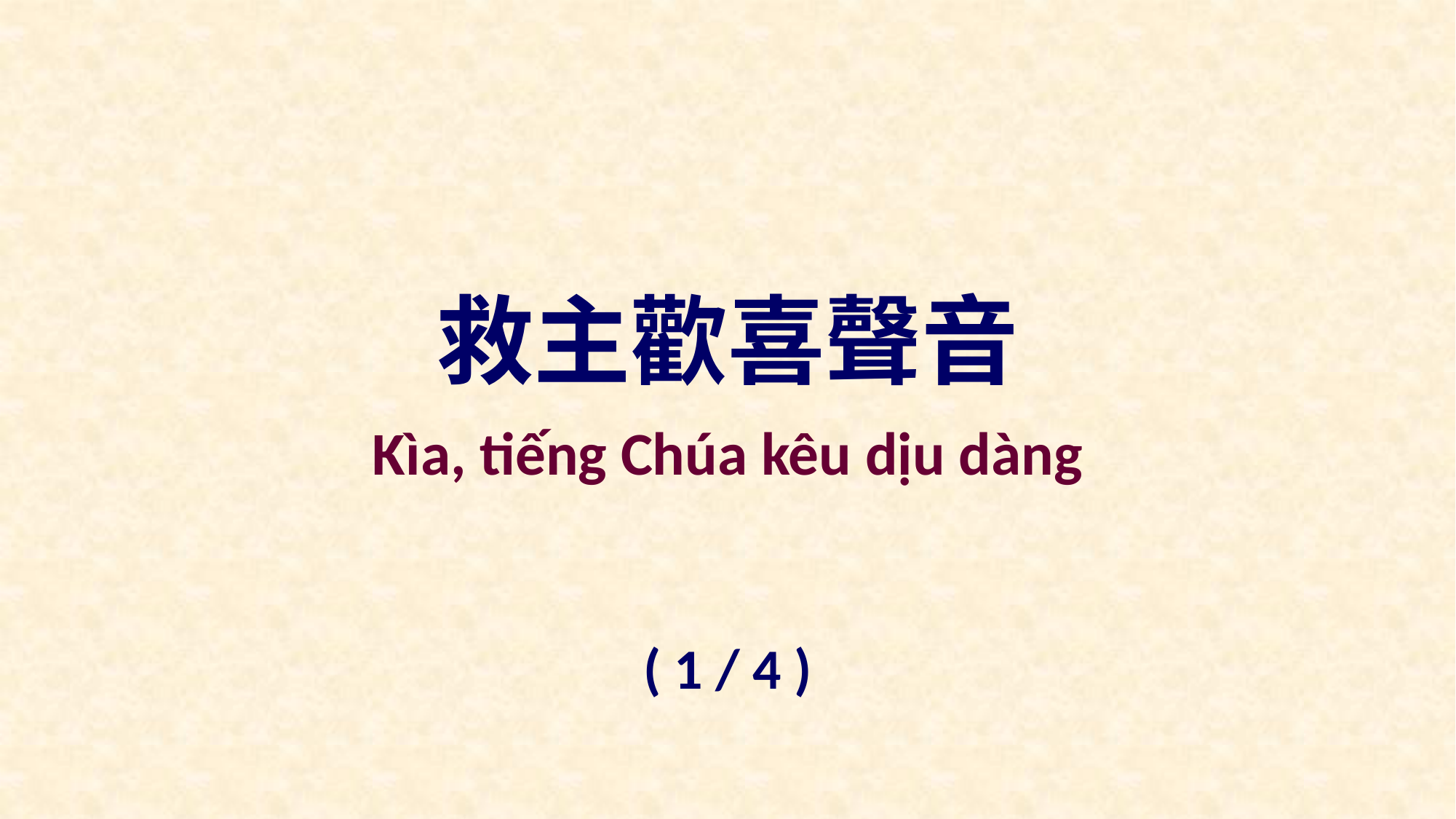

救主歡喜聲音
Kìa, tiếng Chúa kêu dịu dàng
( 1 / 4 )